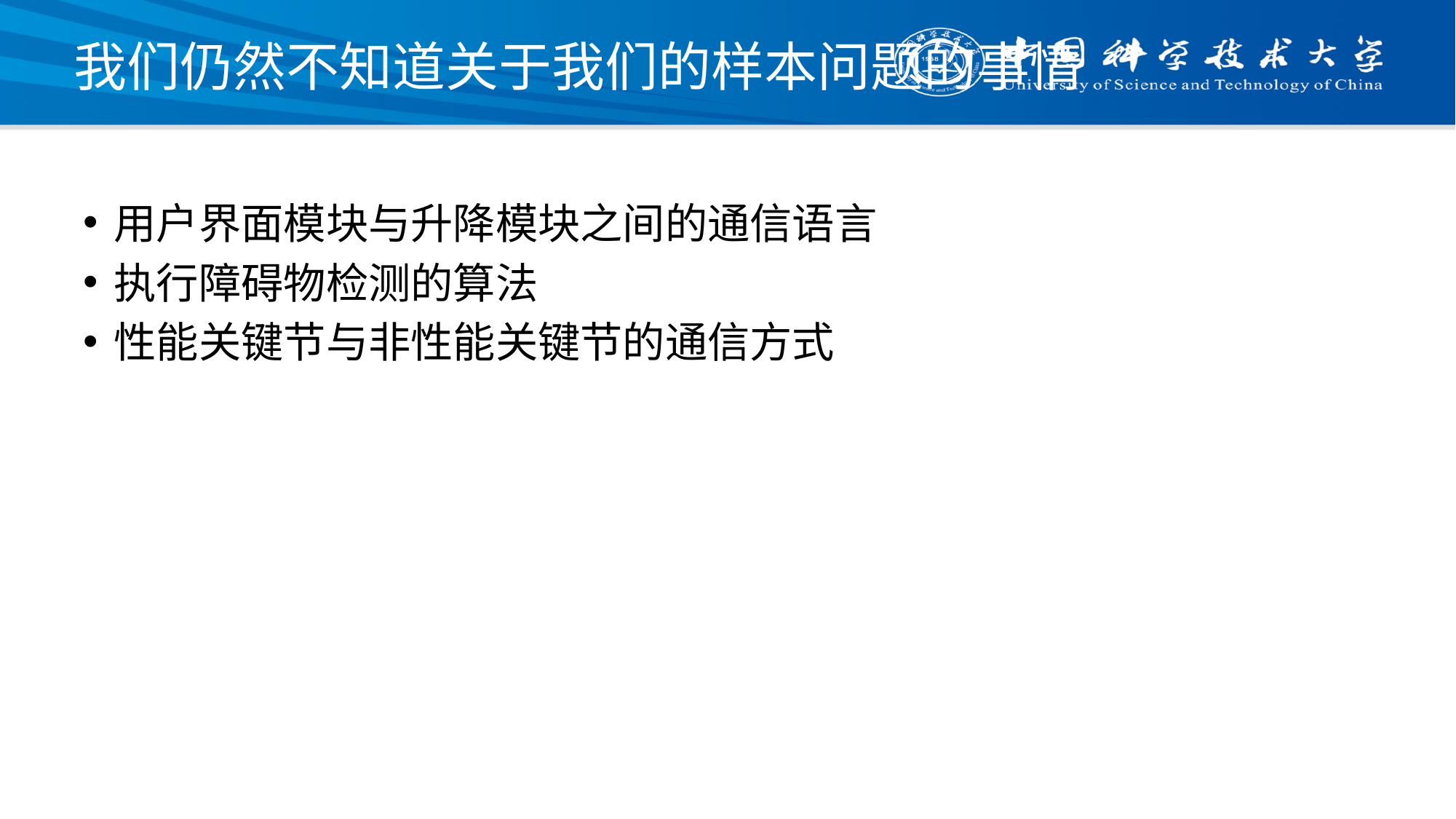

# 我们仍然不知道关于我们的样本问题的事情
用户界面模块与升降模块之间的通信语言
执行障碍物检测的算法
性能关键节与非性能关键节的通信方式